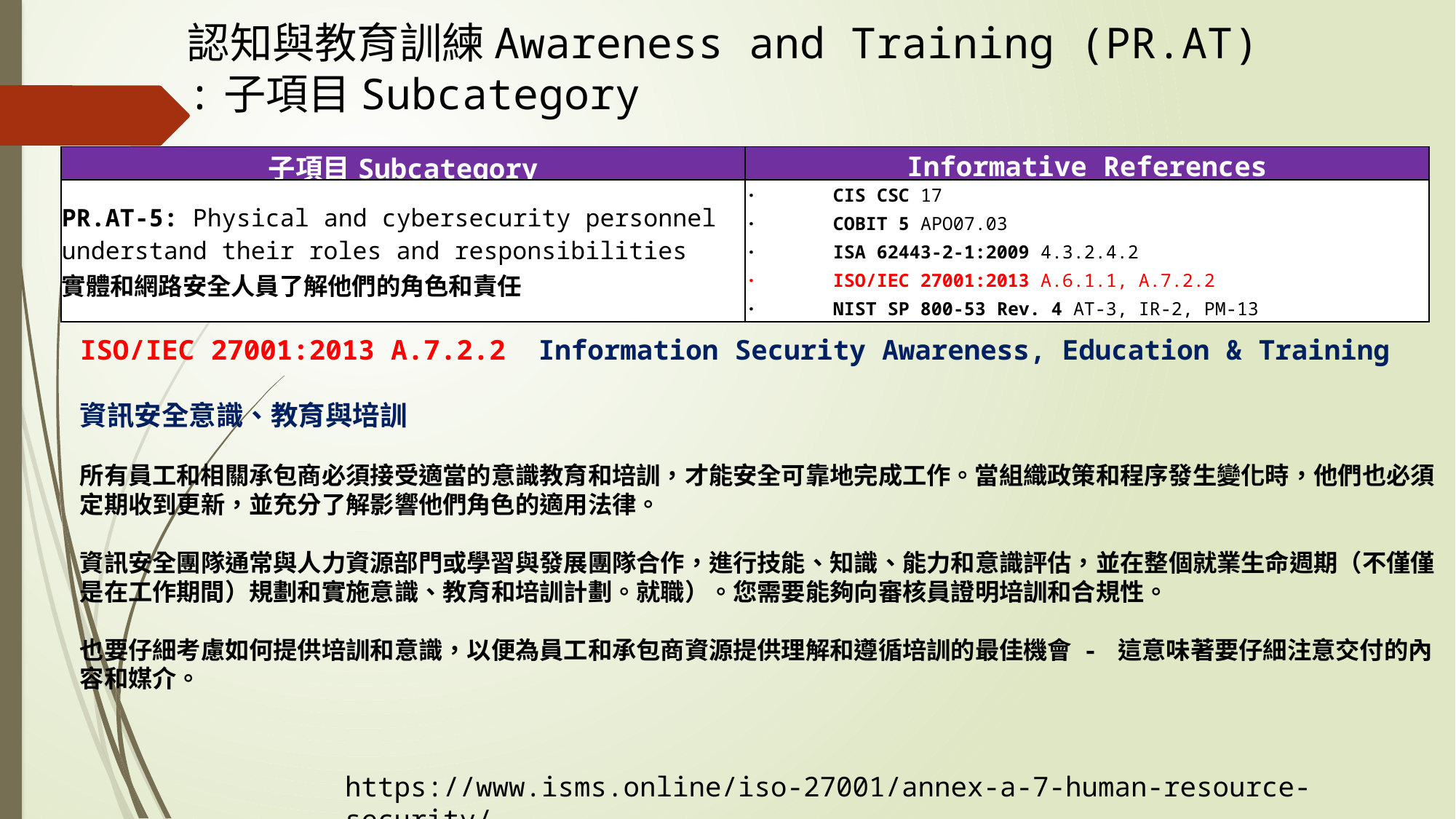

認知與教育訓練Awareness and Training (PR.AT)
:子項目Subcategory
| 子項目Subcategory | Informative References |
| --- | --- |
| PR.AT-5: Physical and cybersecurity personnel understand their roles and responsibilities 實體和網路安全人員了解他們的角色和責任 | ·       CIS CSC 17 |
|  | ·       COBIT 5 APO07.03 |
|  | ·       ISA 62443-2-1:2009 4.3.2.4.2 |
|  | ·       ISO/IEC 27001:2013 A.6.1.1, A.7.2.2 |
|  | ·       NIST SP 800-53 Rev. 4 AT-3, IR-2, PM-13 |
ISO/IEC 27001:2013 A.7.2.2  Information Security Awareness, Education & Training

資訊安全意識、教育與培訓

所有員工和相關承包商必須接受適當的意識教育和培訓，才能安全可靠地完成工作。當組織政策和程序發生變化時，他們也必須定期收到更新，並充分了解影響他們角色的適用法律。

資訊安全團隊通常與人力資源部門或學習與發展團隊合作，進行技能、知識、能力和意識評估，並在整個就業生命週期（不僅僅是在工作期間）規劃和實施意識、教育和培訓計劃。就職）。您需要能夠向審核員證明培訓和合規性。

也要仔細考慮如何提供培訓和意識，以便為員工和承包商資源提供理解和遵循培訓的最佳機會 - 這意味著要仔細注意交付的內容和媒介。
https://www.isms.online/iso-27001/annex-a-7-human-resource-security/